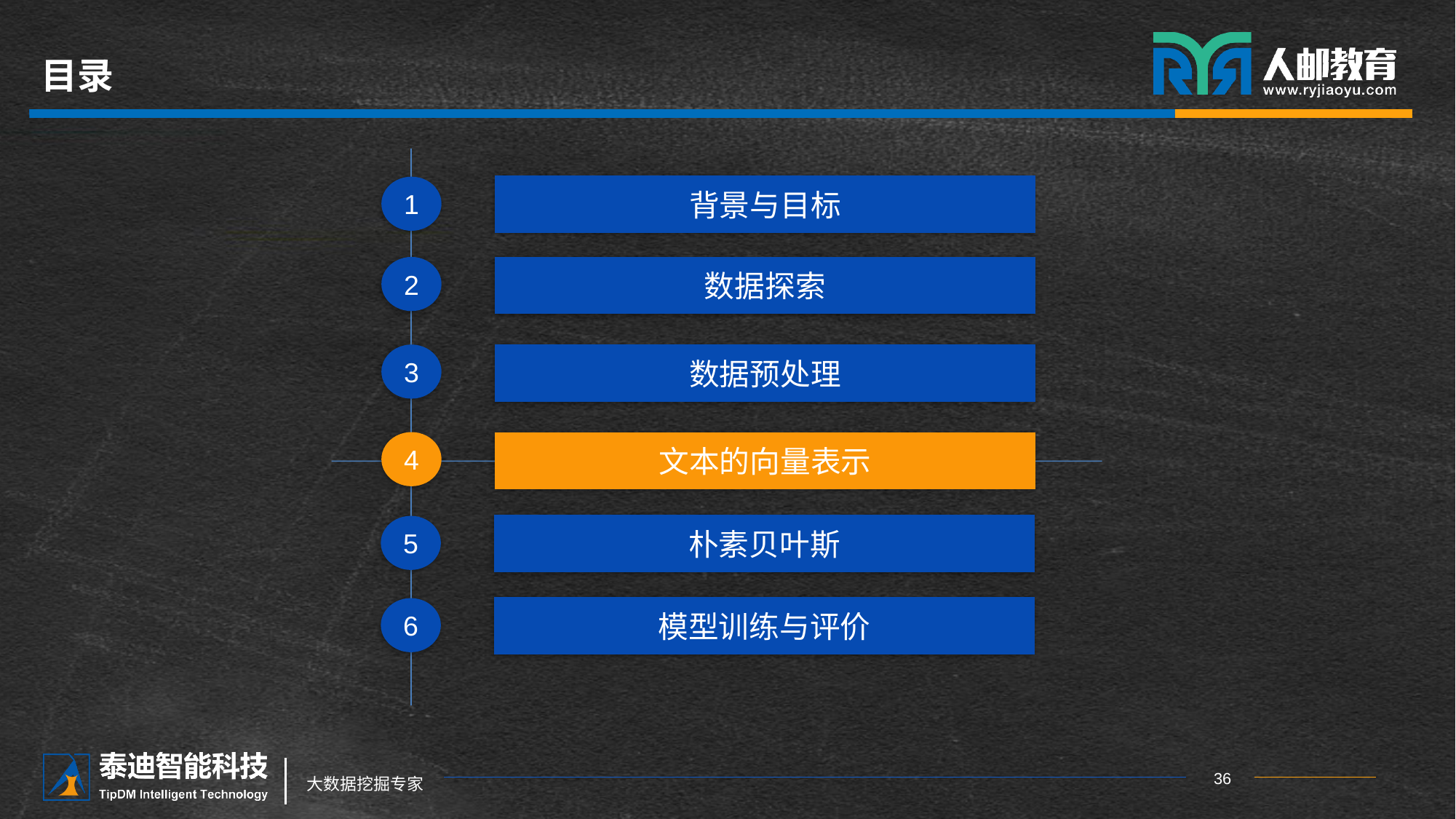

# 目录
背景与目标
1
2
数据探索
3
数据预处理
4
文本的向量表示

朴素贝叶斯
5
模型训练与评价
6